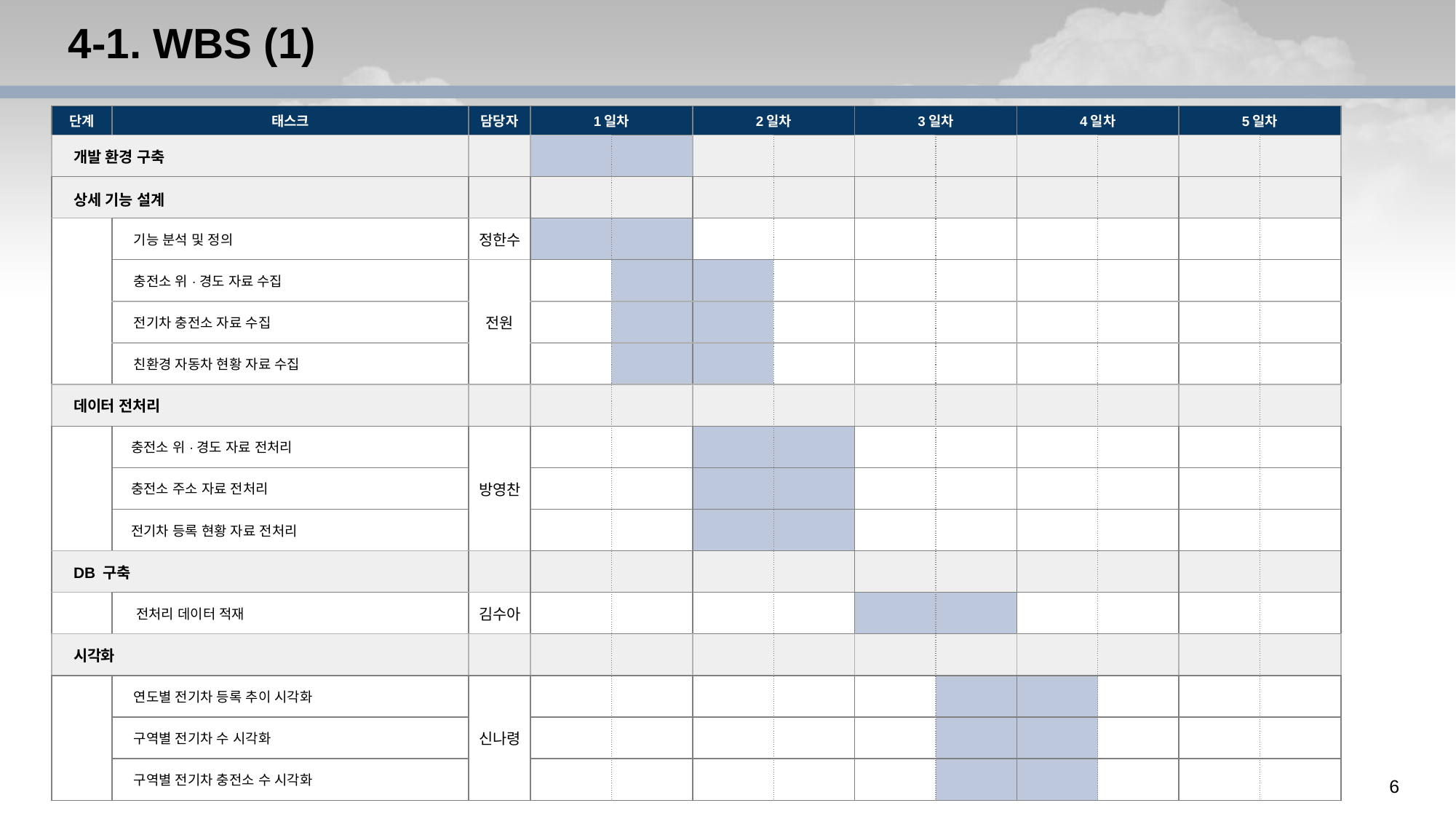

# 4-1. WBS (1)

| 단계 | 태스크 | 담당자 | 1일차 |  | 2일차 |  | 3일차 |  | 4일차 |  | 5일차 |  |
| --- | --- | --- | --- | --- | --- | --- | --- | --- | --- | --- | --- | --- |
| 개발 환경 구축 |  |  |  |  |  |  |  |  |  |  |  |  |
| 상세 기능 설계 |  |  |  |  |  |  |  |  |  |  |  |  |
|  | 기능 분석 및 정의 | 정한수 |  |  |  |  |  |  |  |  |  |  |
|  | 충전소 위·경도 자료 수집 | 전원 |  |  |  |  |  |  |  |  |  |  |
|  | 전기차 충전소 자료 수집 |  |  |  |  |  |  |  |  |  |  |  |
|  | 친환경 자동차 현황 자료 수집 |  |  |  |  |  |  |  |  |  |  |  |
| 데이터 전처리 |  |  |  |  |  |  |  |  |  |  |  |  |
|  | 충전소 위·경도 자료 전처리 | 방영찬 |  |  |  |  |  |  |  |  |  |  |
|  | 충전소 주소 자료 전처리 |  |  |  |  |  |  |  |  |  |  |  |
|  | 전기차 등록 현황 자료 전처리 |  |  |  |  |  |  |  |  |  |  |  |
| DB 구축 |  |  |  |  |  |  |  |  |  |  |  |  |
|  | 전처리 데이터 적재 | 김수아 |  |  |  |  |  |  |  |  |  |  |
| 시각화 |  |  |  |  |  |  |  |  |  |  |  |  |
|  | 연도별 전기차 등록 추이 시각화 | 신나령 |  |  |  |  |  |  |  |  |  |  |
|  | 구역별 전기차 수 시각화 |  |  |  |  |  |  |  |  |  |  |  |
|  | 구역별 전기차 충전소 수 시각화 |  |  |  |  |  |  |  |  |  |  |  |